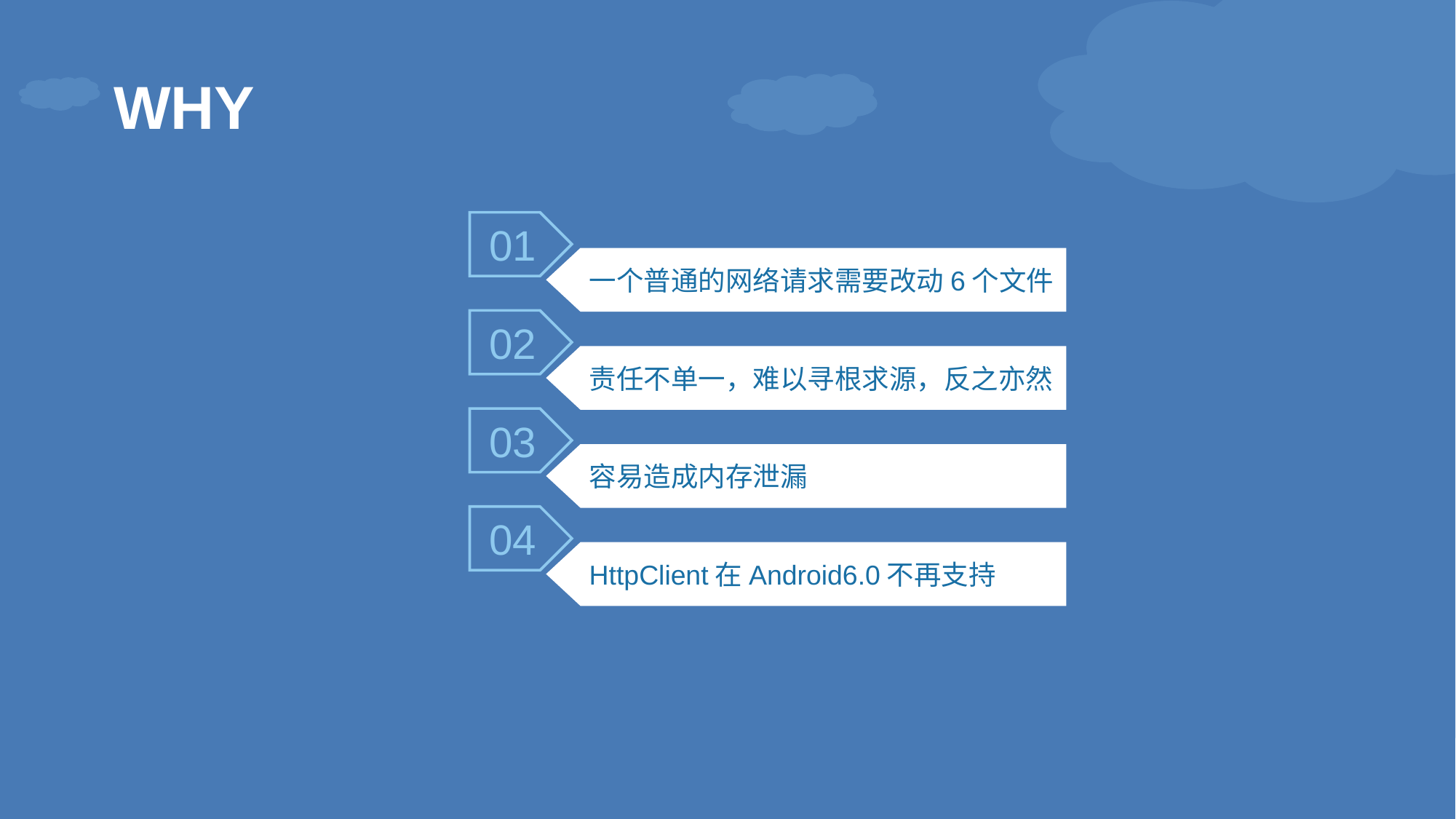

WHY
01
一个普通的网络请求需要改动6个文件
02
责任不单一，难以寻根求源，反之亦然
03
容易造成内存泄漏
04
HttpClient在Android6.0不再支持